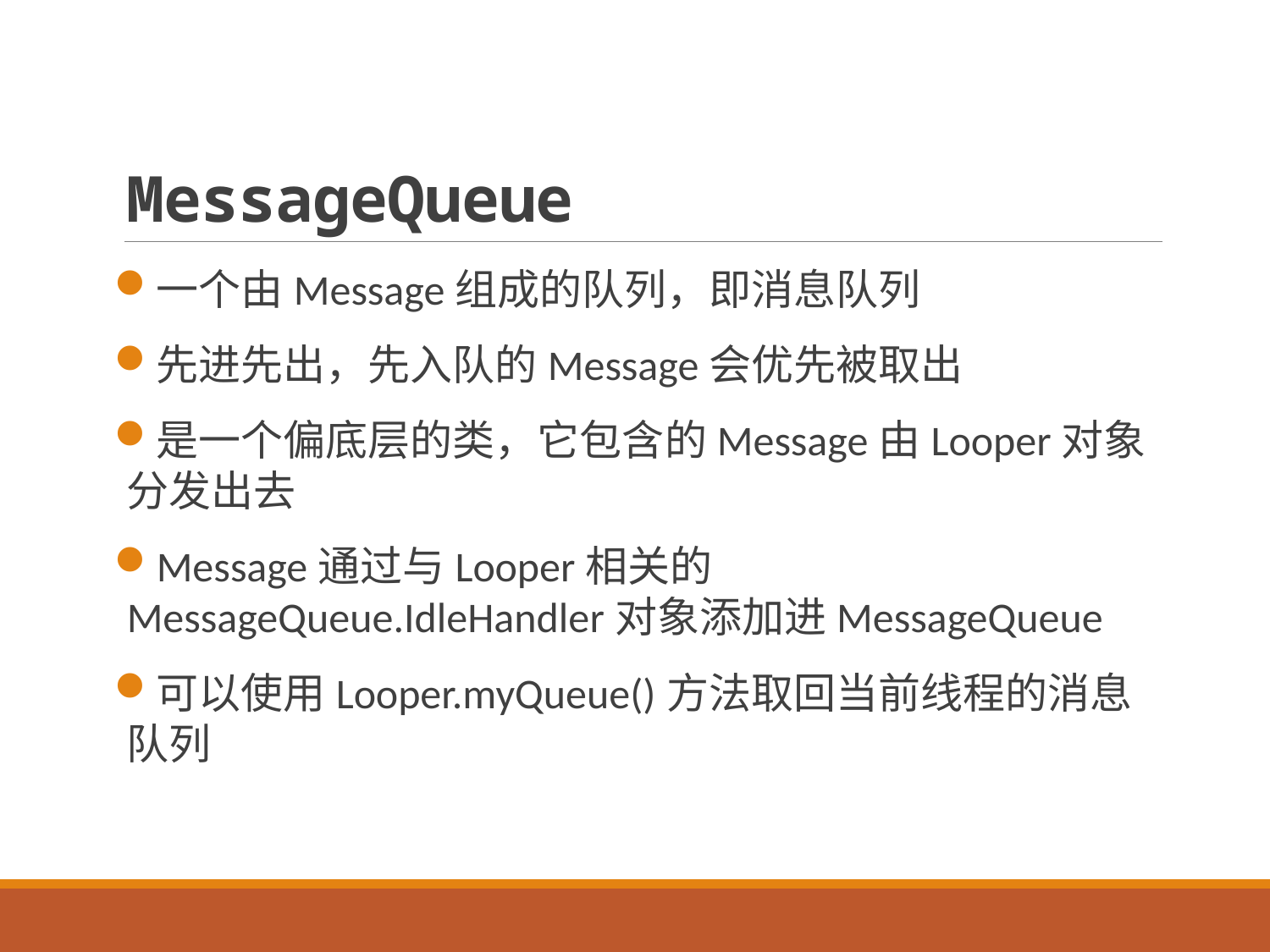

# MessageQueue
一个由Message组成的队列，即消息队列
先进先出，先入队的Message会优先被取出
是一个偏底层的类，它包含的Message由Looper对象分发出去
Message通过与Looper相关的MessageQueue.IdleHandler对象添加进MessageQueue
可以使用Looper.myQueue()方法取回当前线程的消息队列